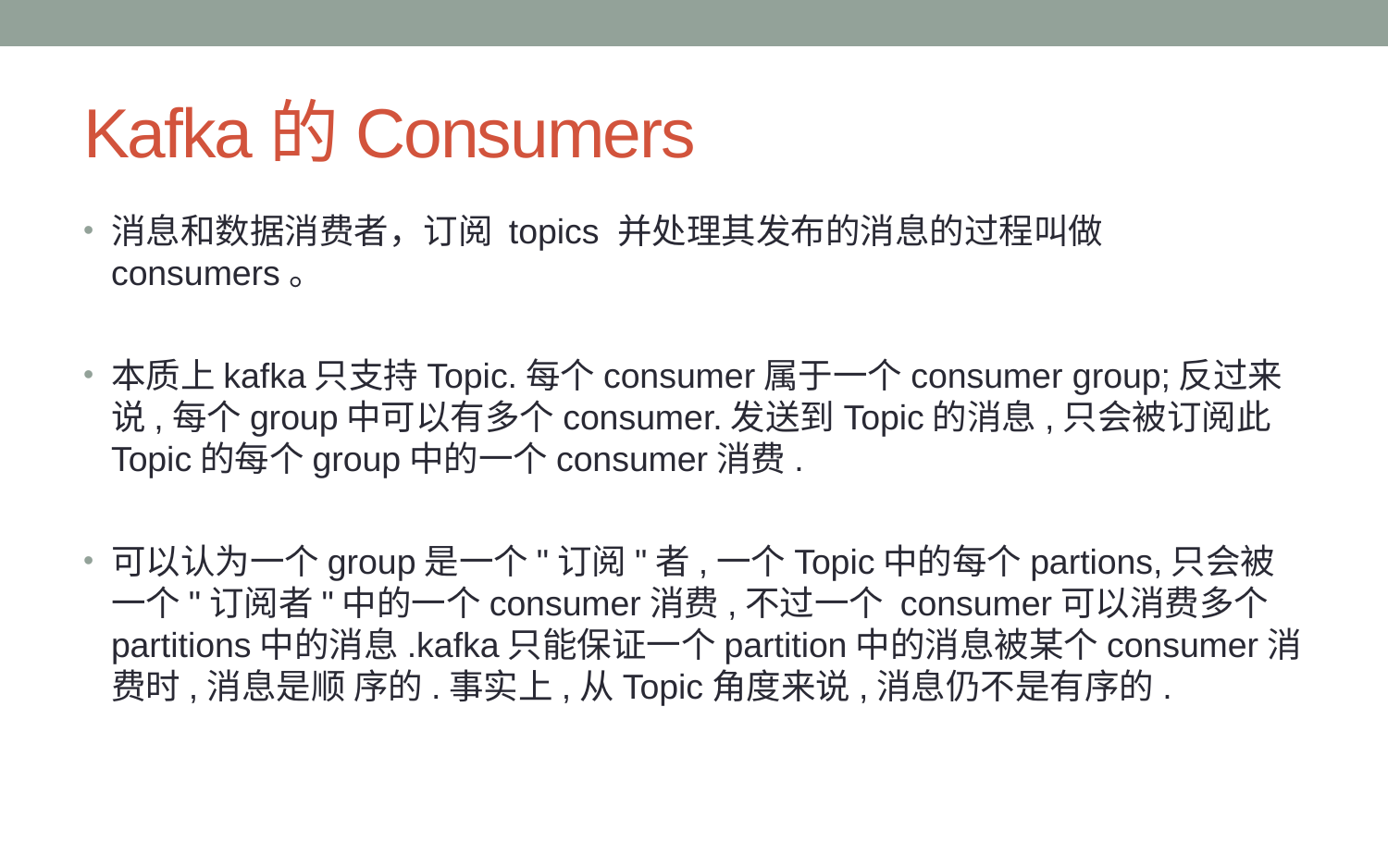

# Kafka的Consumers
消息和数据消费者，订阅 topics 并处理其发布的消息的过程叫做 consumers。

本质上kafka只支持Topic.每个consumer属于一个consumer group;反过来说,每个group中可以有多个consumer.发送到Topic的消息,只会被订阅此Topic的每个group中的一个consumer消费.

可以认为一个group是一个"订阅"者,一个Topic中的每个partions,只会被一个"订阅者"中的一个consumer消费,不过一个 consumer可以消费多个partitions中的消息.kafka只能保证一个partition中的消息被某个consumer消费时,消息是顺 序的.事实上,从Topic角度来说,消息仍不是有序的.